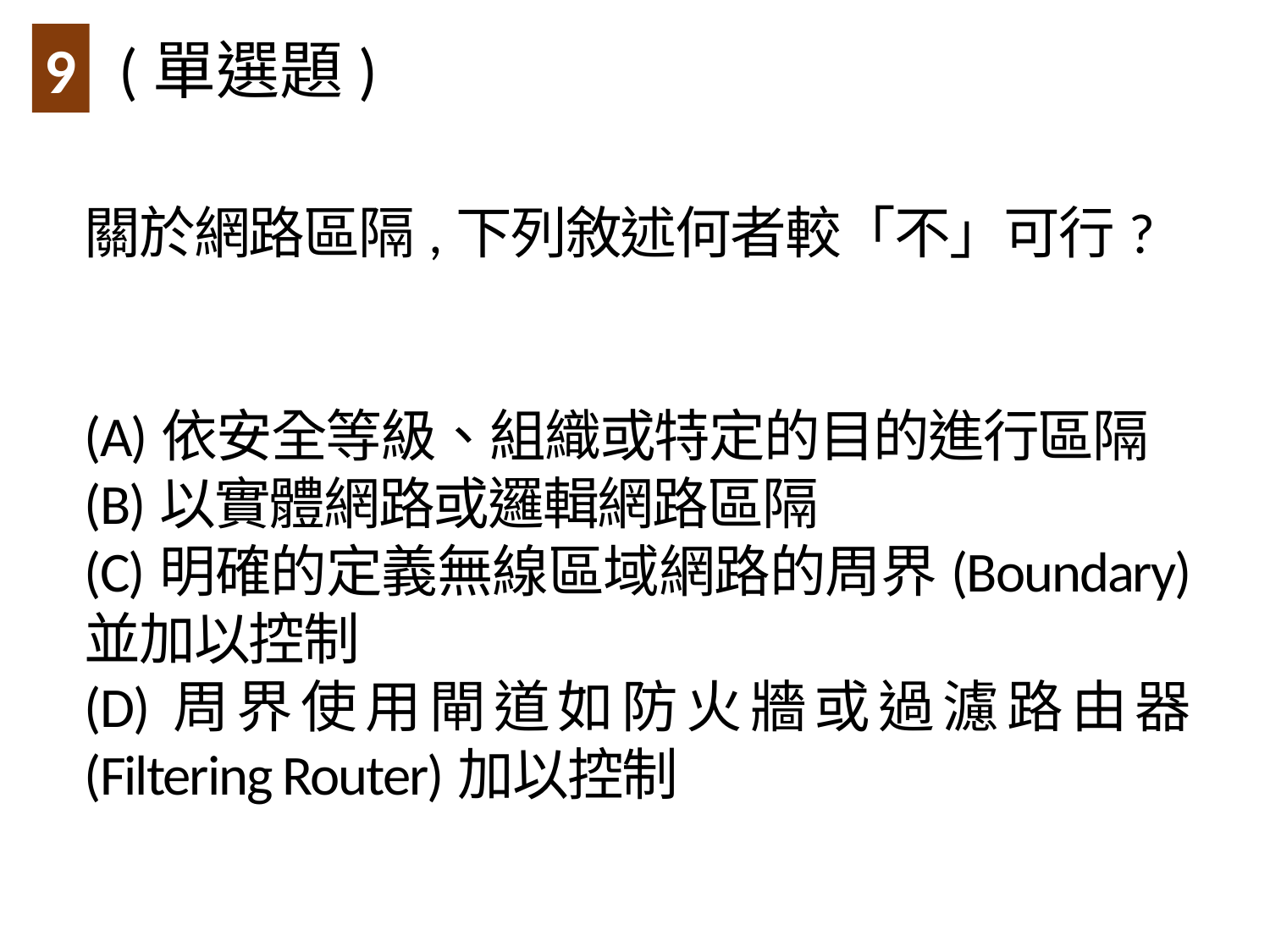

(單選題)
9
關於網路區隔,下列敘述何者較「不」可行?

(A)依安全等級、組織或特定的目的進行區隔
(B)以實體網路或邏輯網路區隔
(C)明確的定義無線區域網路的周界(Boundary)並加以控制
(D)周界使用閘道如防火牆或過濾路由器(Filtering Router)加以控制